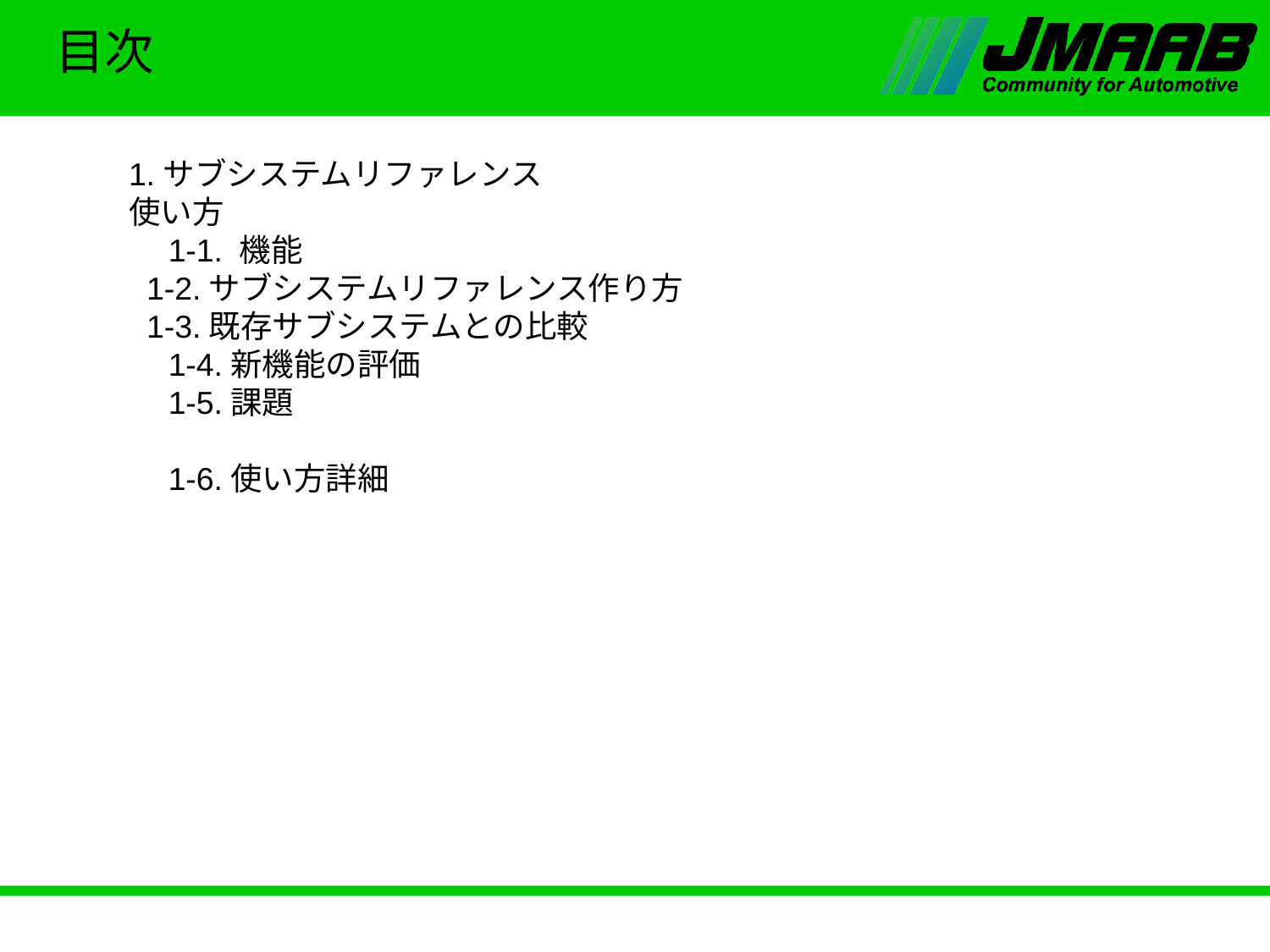

目次
1.サブシステムリファレンス
使い方
　1-1. 機能
  1-2.サブシステムリファレンス作り方
  1-3.既存サブシステムとの比較
　1-4.新機能の評価
　1-5.課題

　1-6.使い方詳細